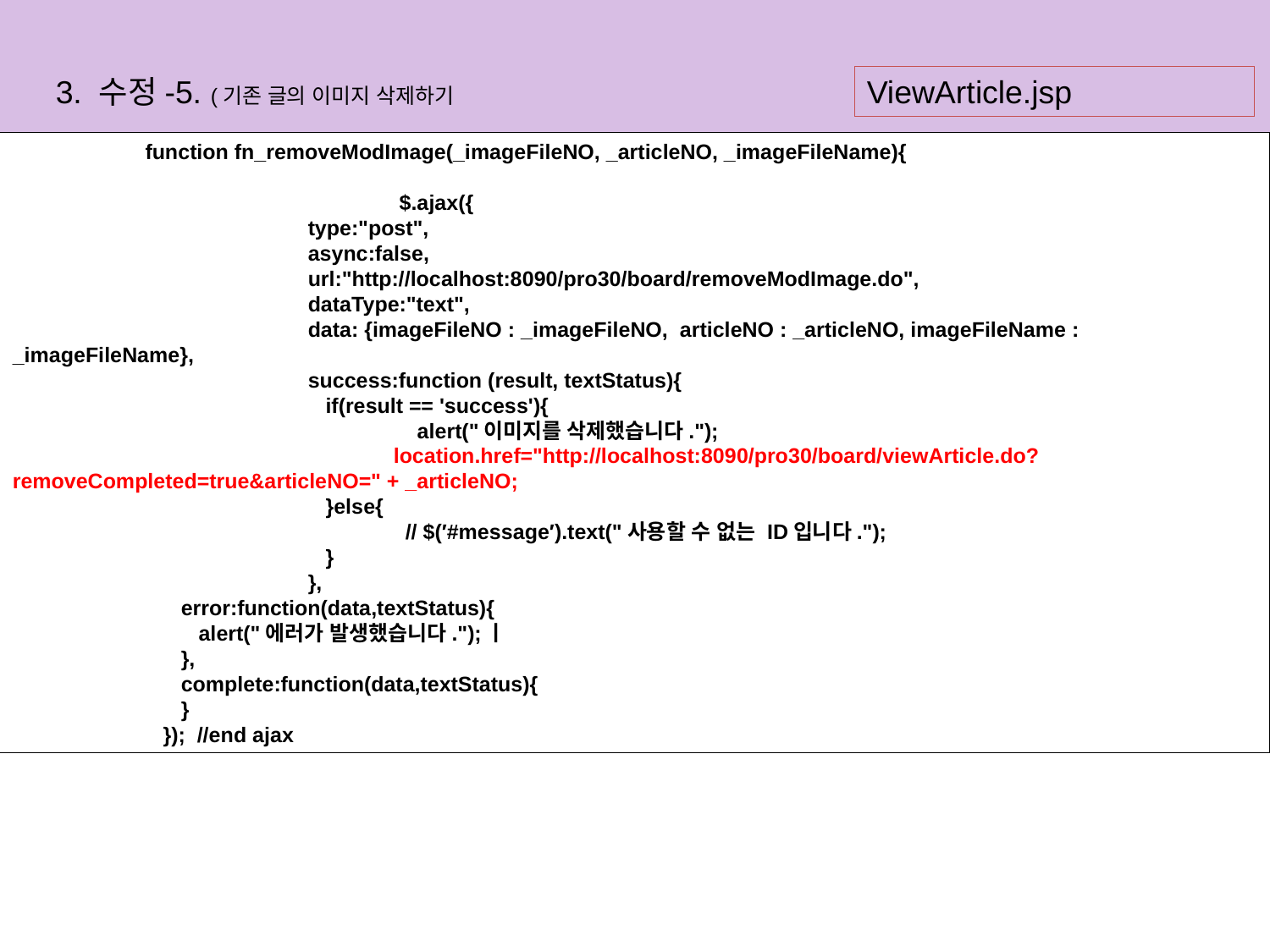

ViewArticle.jsp
3. 수정-5. (기존 글의 이미지 삭제하기
	 function fn_removeModImage(_imageFileNO, _articleNO, _imageFileName){

			 $.ajax({
		       type:"post",
		       async:false,
		       url:"http://localhost:8090/pro30/board/removeModImage.do",
		       dataType:"text",
		       data: {imageFileNO : _imageFileNO,  articleNO : _articleNO, imageFileName : _imageFileName},
		       success:function (result, textStatus){
		          if(result == 'success'){
		       	    alert("이미지를 삭제했습니다.");
	     	 	location.href="http://localhost:8090/pro30/board/viewArticle.do?removeCompleted=true&articleNO=" + _articleNO;
		          }else{
		        	  // $(′#message′).text("사용할 수 없는 ID입니다.");
		          }
		       },
	       error:function(data,textStatus){
	          alert("에러가 발생했습니다.");ㅣ
	       },
	       complete:function(data,textStatus){
	       }
	    });  //end ajax